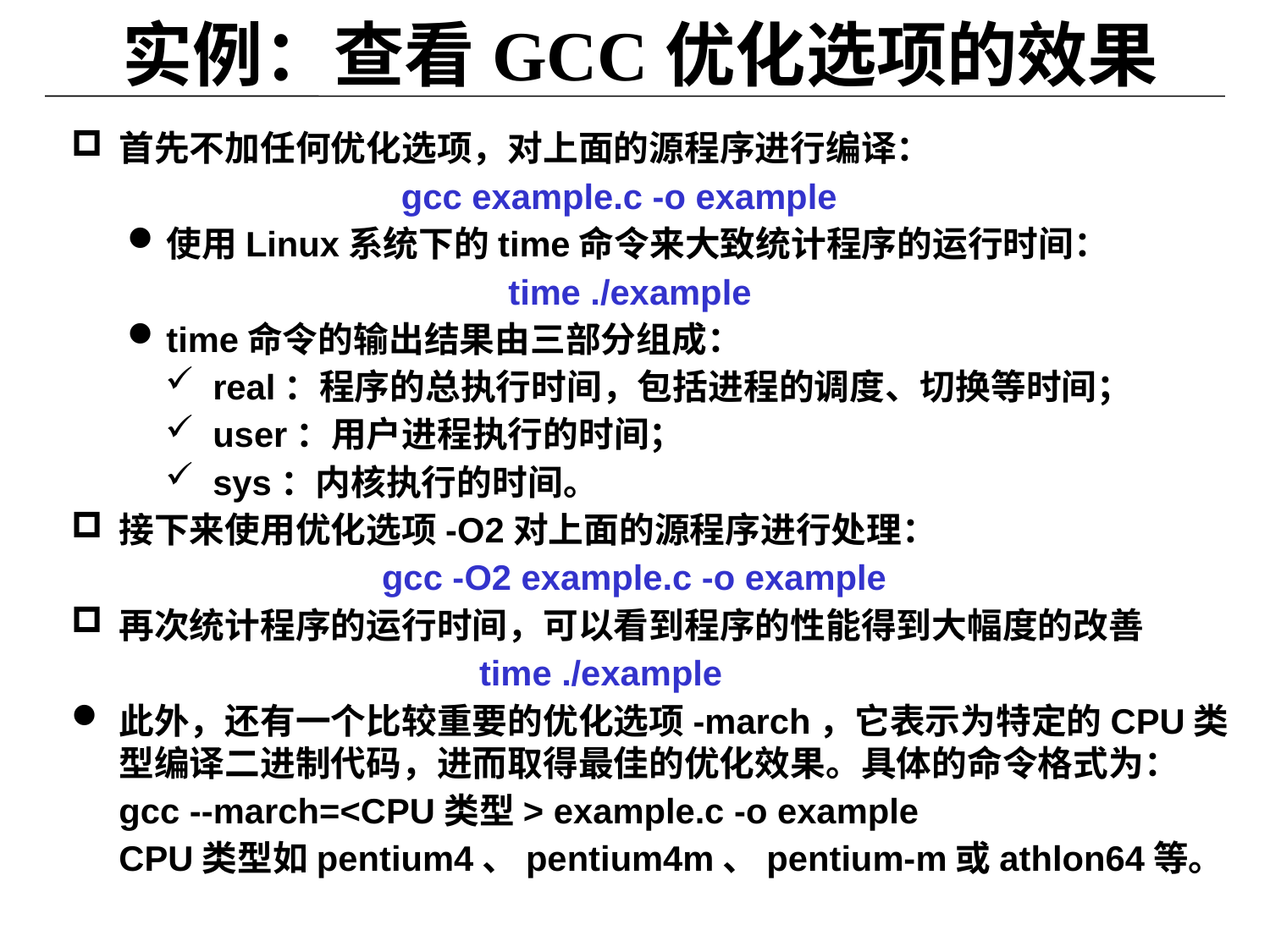

# 实例：查看GCC优化选项的效果
首先不加任何优化选项，对上面的源程序进行编译：
	                             gcc example.c -o example
使用Linux系统下的time命令来大致统计程序的运行时间：
	                                        time ./example
time命令的输出结果由三部分组成：
real：程序的总执行时间，包括进程的调度、切换等时间；
user：用户进程执行的时间；
sys：内核执行的时间。
接下来使用优化选项-O2对上面的源程序进行处理：
	                           gcc -O2 example.c -o example
再次统计程序的运行时间，可以看到程序的性能得到大幅度的改善
	                                     time ./example
此外，还有一个比较重要的优化选项-march，它表示为特定的CPU类型编译二进制代码，进而取得最佳的优化效果。具体的命令格式为：
	gcc --march=<CPU类型> example.c -o example
	CPU类型如pentium4、pentium4m、pentium-m或athlon64等。